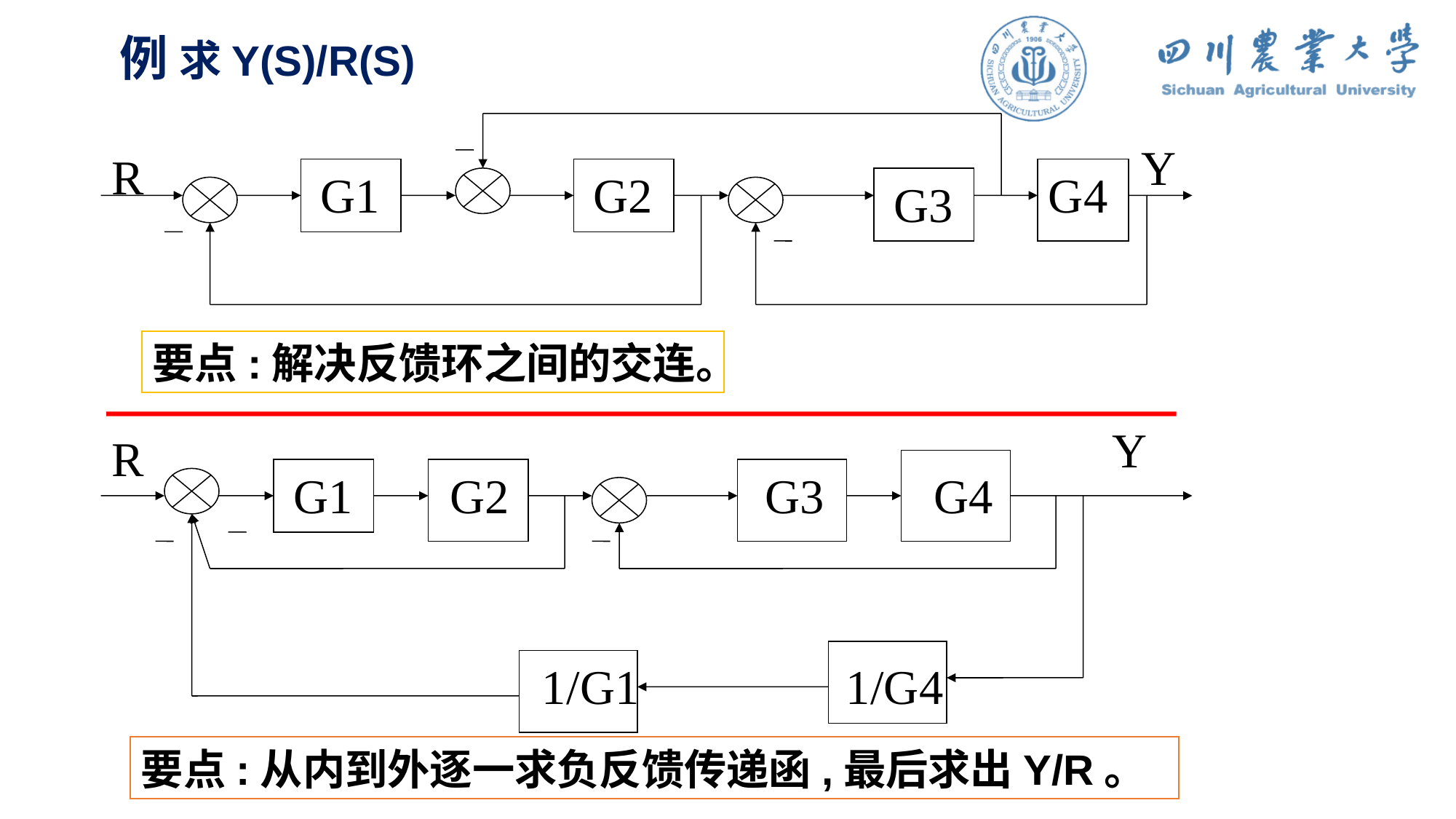

例 求Y(S)/R(S)

Y
R

G1

G2

G4

G3

要点:解决反馈环之间的交连。

Y
R

G1        G2                     G3         G4

 1/G1                 1/G4

要点:从内到外逐一求负反馈传递函,最后求出Y/R。